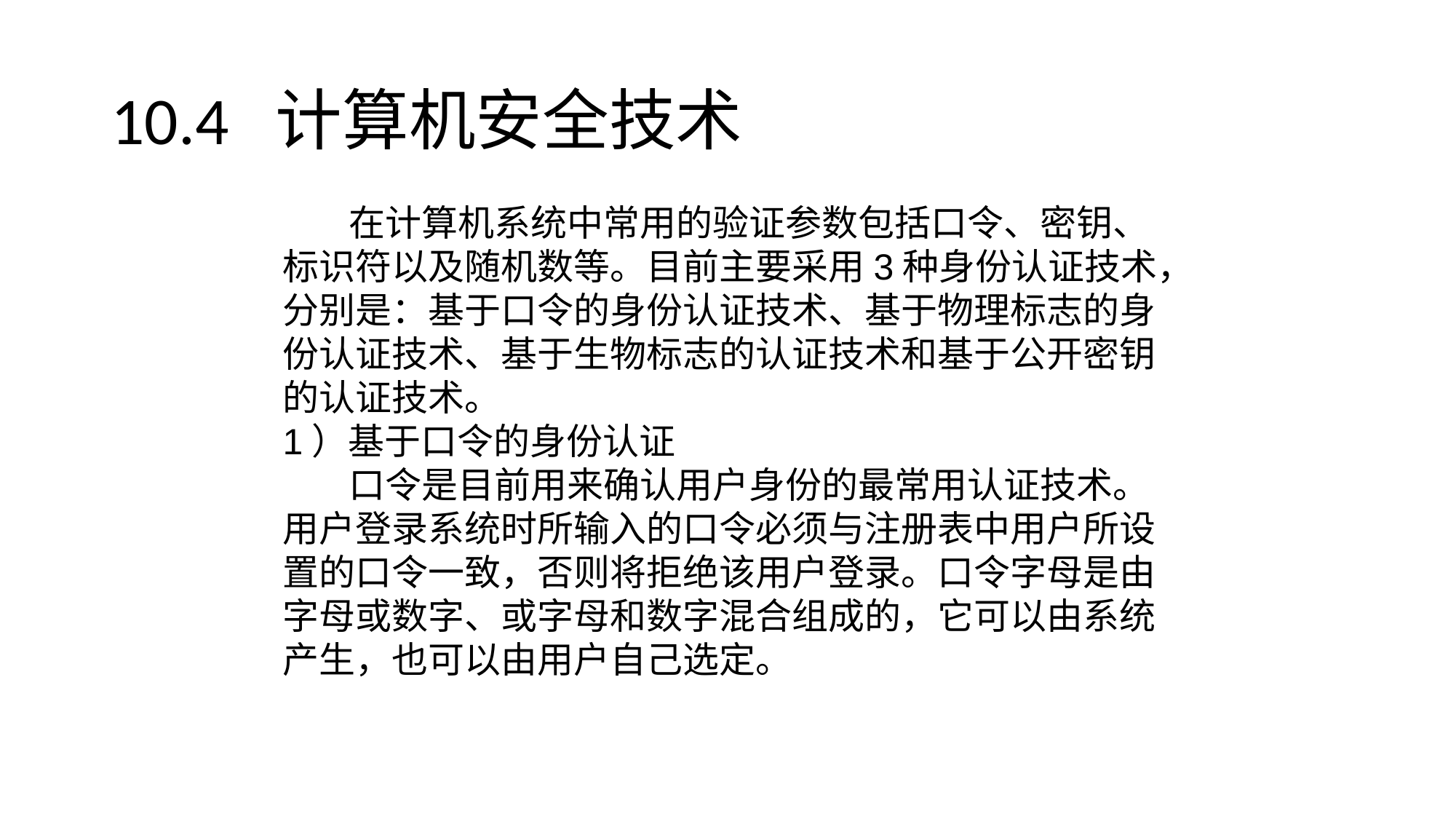

10.4  计算机安全技术
       在计算机系统中常用的验证参数包括口令、密钥、标识符以及随机数等。目前主要采用3种身份认证技术，分别是：基于口令的身份认证技术、基于物理标志的身份认证技术、基于生物标志的认证技术和基于公开密钥的认证技术。
1）基于口令的身份认证
       口令是目前用来确认用户身份的最常用认证技术。用户登录系统时所输入的口令必须与注册表中用户所设置的口令一致，否则将拒绝该用户登录。口令字母是由字母或数字、或字母和数字混合组成的，它可以由系统产生，也可以由用户自己选定。
3